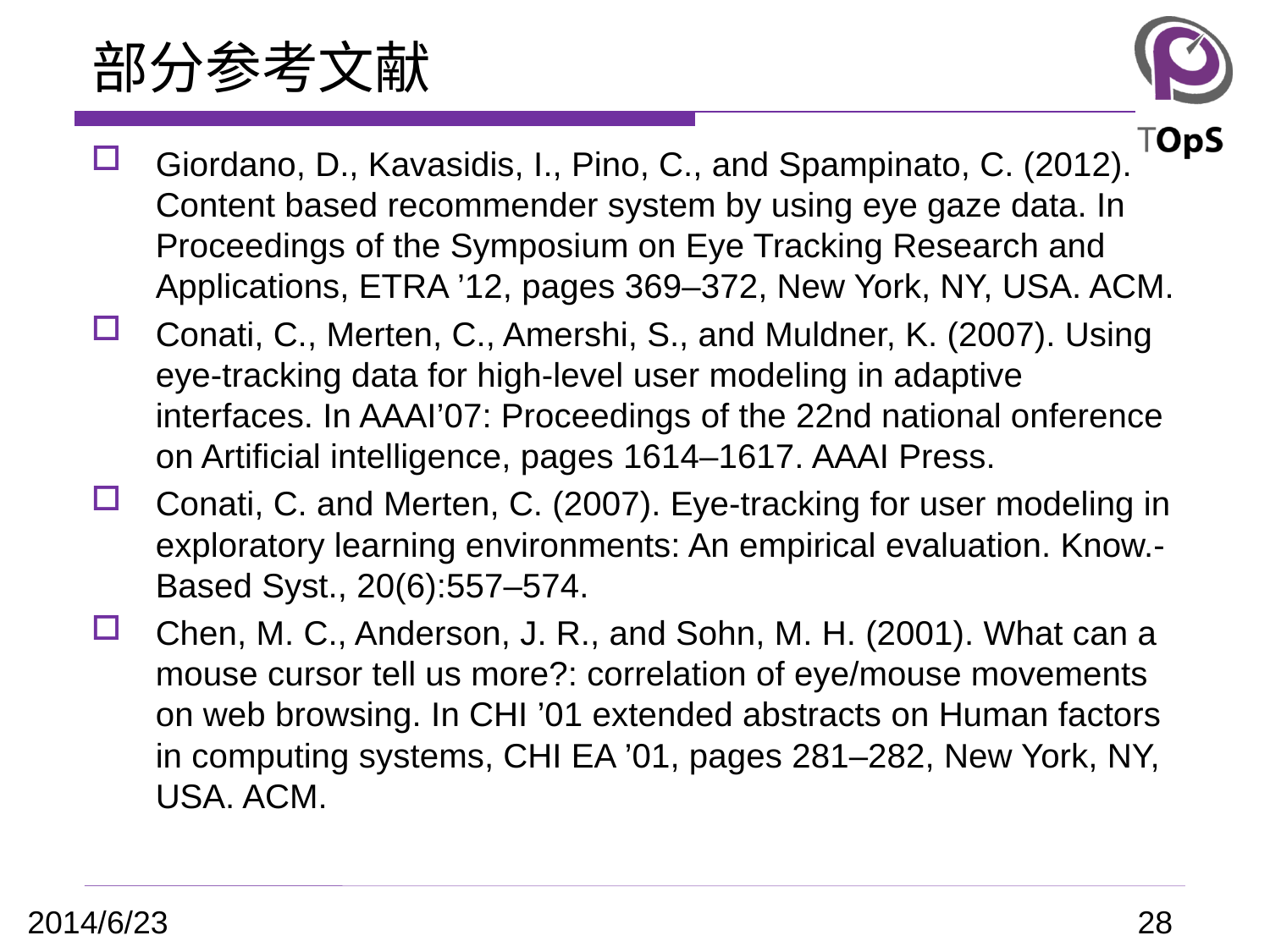

# 部分参考文献
Giordano, D., Kavasidis, I., Pino, C., and Spampinato, C. (2012). Content based recommender system by using eye gaze data. In Proceedings of the Symposium on Eye Tracking Research and Applications, ETRA ’12, pages 369–372, New York, NY, USA. ACM.
Conati, C., Merten, C., Amershi, S., and Muldner, K. (2007). Using eye-tracking data for high-level user modeling in adaptive interfaces. In AAAI’07: Proceedings of the 22nd national onference on Artificial intelligence, pages 1614–1617. AAAI Press.
Conati, C. and Merten, C. (2007). Eye-tracking for user modeling in exploratory learning environments: An empirical evaluation. Know.-Based Syst., 20(6):557–574.
Chen, M. C., Anderson, J. R., and Sohn, M. H. (2001). What can a mouse cursor tell us more?: correlation of eye/mouse movements on web browsing. In CHI ’01 extended abstracts on Human factors in computing systems, CHI EA ’01, pages 281–282, New York, NY, USA. ACM.

28
2014/6/23